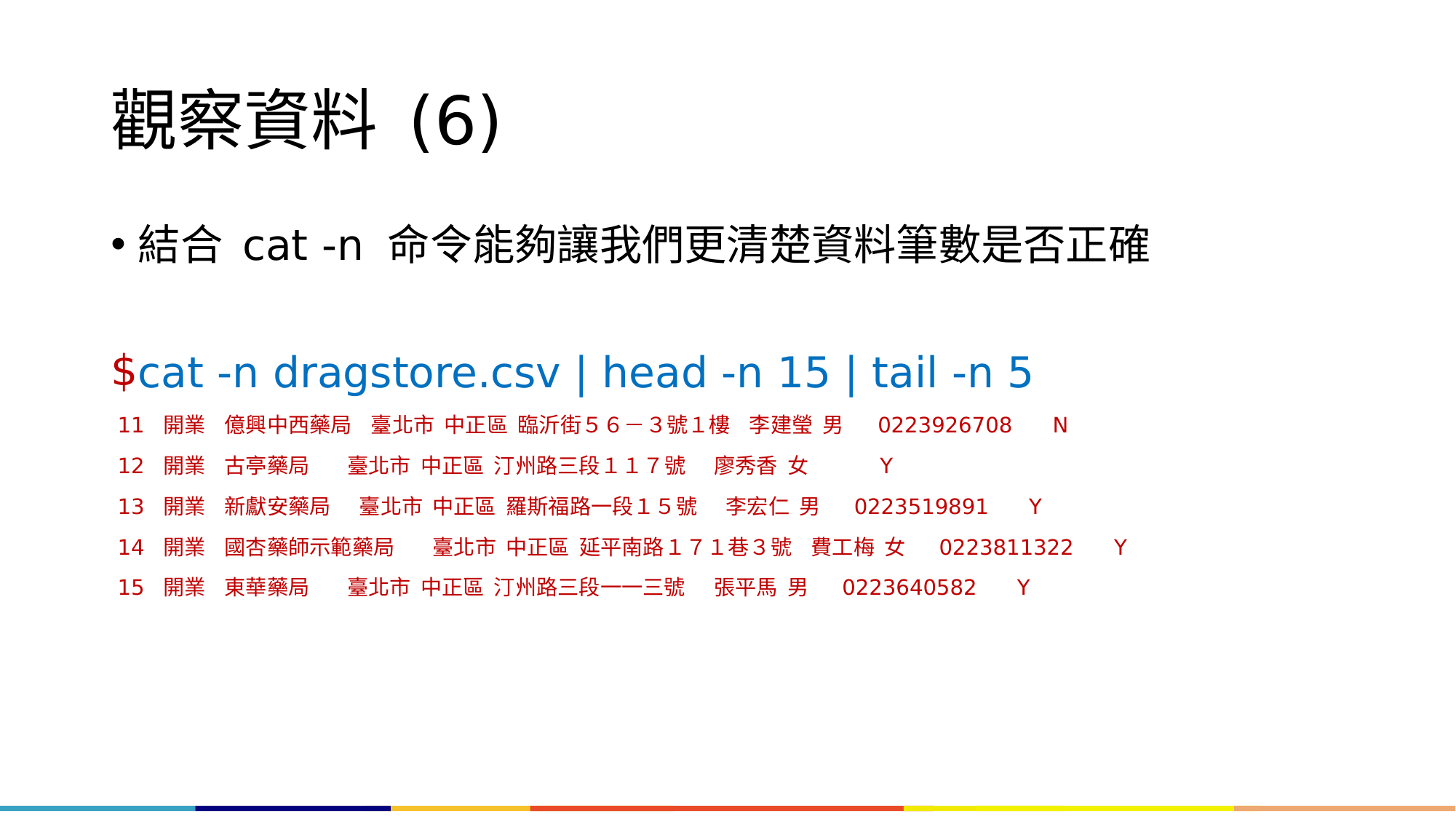

# 觀察資料 (6)
結合 cat -n 命令能夠讓我們更清楚資料筆數是否正確

cat -n dragstore.csv | head -n 15 | tail -n 5
 11  開業    億興中西藥局    臺北市  中正區  臨沂街５６－３號１樓    李建瑩  男      0223926708      N
 12  開業    古亭藥局        臺北市  中正區  汀州路三段１１７號      廖秀香  女              Y
 13  開業    新獻安藥局      臺北市  中正區  羅斯福路一段１５號      李宏仁  男      0223519891      Y
 14  開業    國杏藥師示範藥局        臺北市  中正區  延平南路１７１巷３號    費工梅  女      0223811322      Y
 15  開業    東華藥局        臺北市  中正區  汀州路三段一一三號      張平馬  男      0223640582      Y